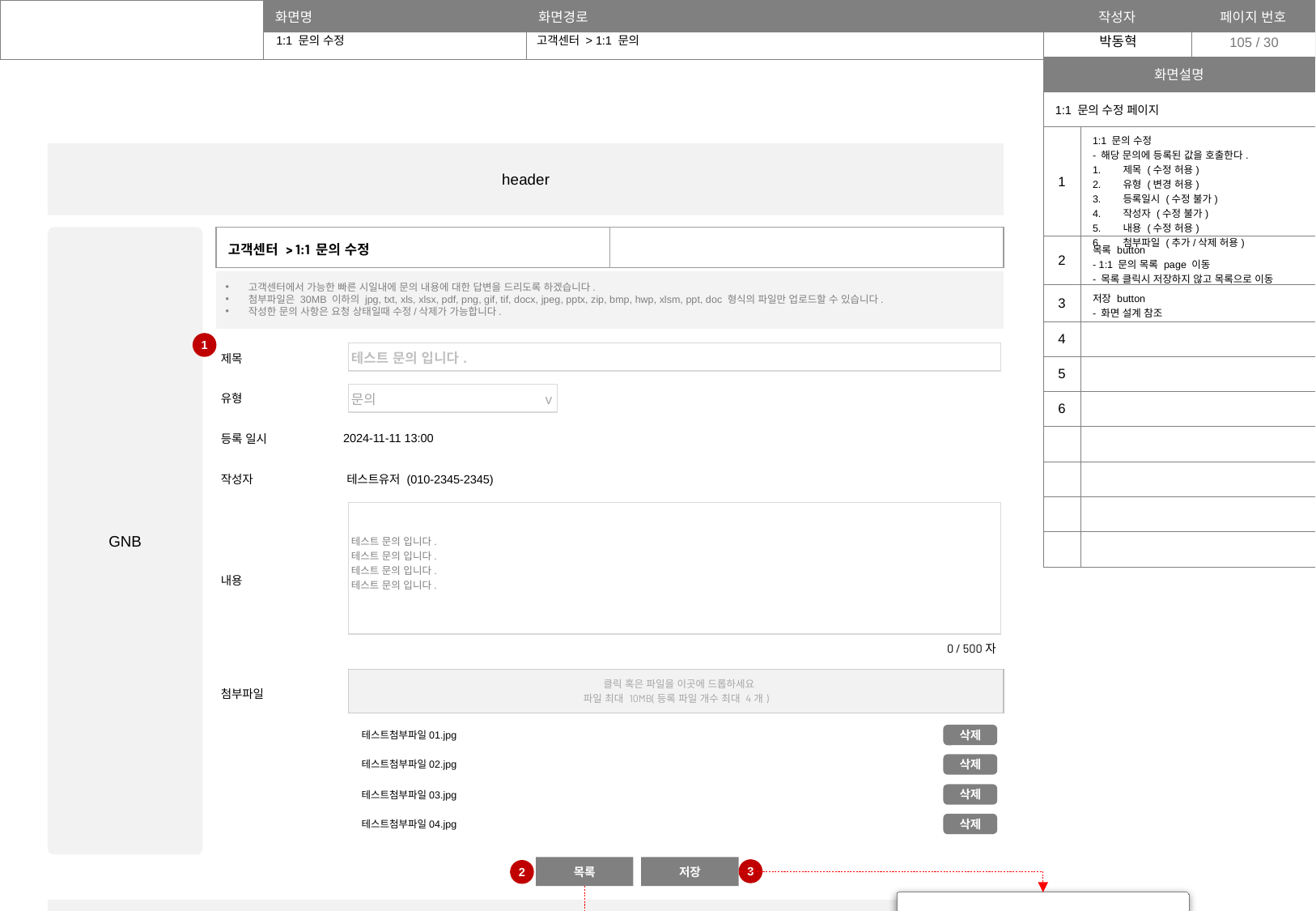

1:1 문의 수정
고객센터 > 1:1 문의
105
| 화면설명 |  |
| --- | --- |
| 1:1 문의 수정 페이지 |  |
| 1 | 1:1 문의 수정 - 해당 문의에 등록된 값을 호출한다. 제목 (수정 허용) 유형 (변경 허용) 등록일시 (수정 불가) 작성자 (수정 불가) 내용 (수정 허용) 첨부파일 (추가/삭제 허용) |
| 2 | 목록 button - 1:1 문의 목록 page 이동 - 목록 클릭시 저장하지 않고 목록으로 이동 |
| 3 | 저장 button - 화면 설계 참조 |
| 4 |  |
| 5 |  |
| 6 |  |
|  |  |
|  |  |
|  |  |
|  |  |
header
GNB
| 고객센터 > 1:1 문의 수정 |  |
| --- | --- |
고객센터에서 가능한 빠른 시일내에 문의 내용에 대한 답변을 드리도록 하겠습니다.
첨부파일은 30MB 이하의 jpg, txt, xls, xlsx, pdf, png, gif, tif, docx, jpeg, pptx, zip, bmp, hwp, xlsm, ppt, doc 형식의 파일만 업로드할 수 있습니다.
작성한 문의 사항은 요청 상태일때 수정/삭제가 가능합니다.
1
| 제목 |  |
| --- | --- |
| 유형 |  |
| 등록 일시 | 2024-11-11 13:00 |
| 작성자 | 테스트유저 (010-2345-2345) |
| 내용 | 0 / 500자 |
| 첨부파일 |  |
| 테스트 문의 입니다. |
| --- |
| 문의 v |
| --- |
| 테스트 문의 입니다. 테스트 문의 입니다. 테스트 문의 입니다. 테스트 문의 입니다. |
| --- |
| 클릭 혹은 파일을 이곳에 드롭하세요 파일 최대 10MB(등록 파일 개수 최대 4개) |
| --- |
테스트첨부파일01.jpg
삭제
테스트첨부파일02.jpg
삭제
테스트첨부파일03.jpg
삭제
테스트첨부파일04.jpg
삭제
목록
저장
3
2
저장 하시겠습니까?

footer
취소
저장
수정된 field 저장하지 않음
저장 되었습니다.

닫기
1:1 문의 목록 page 이동